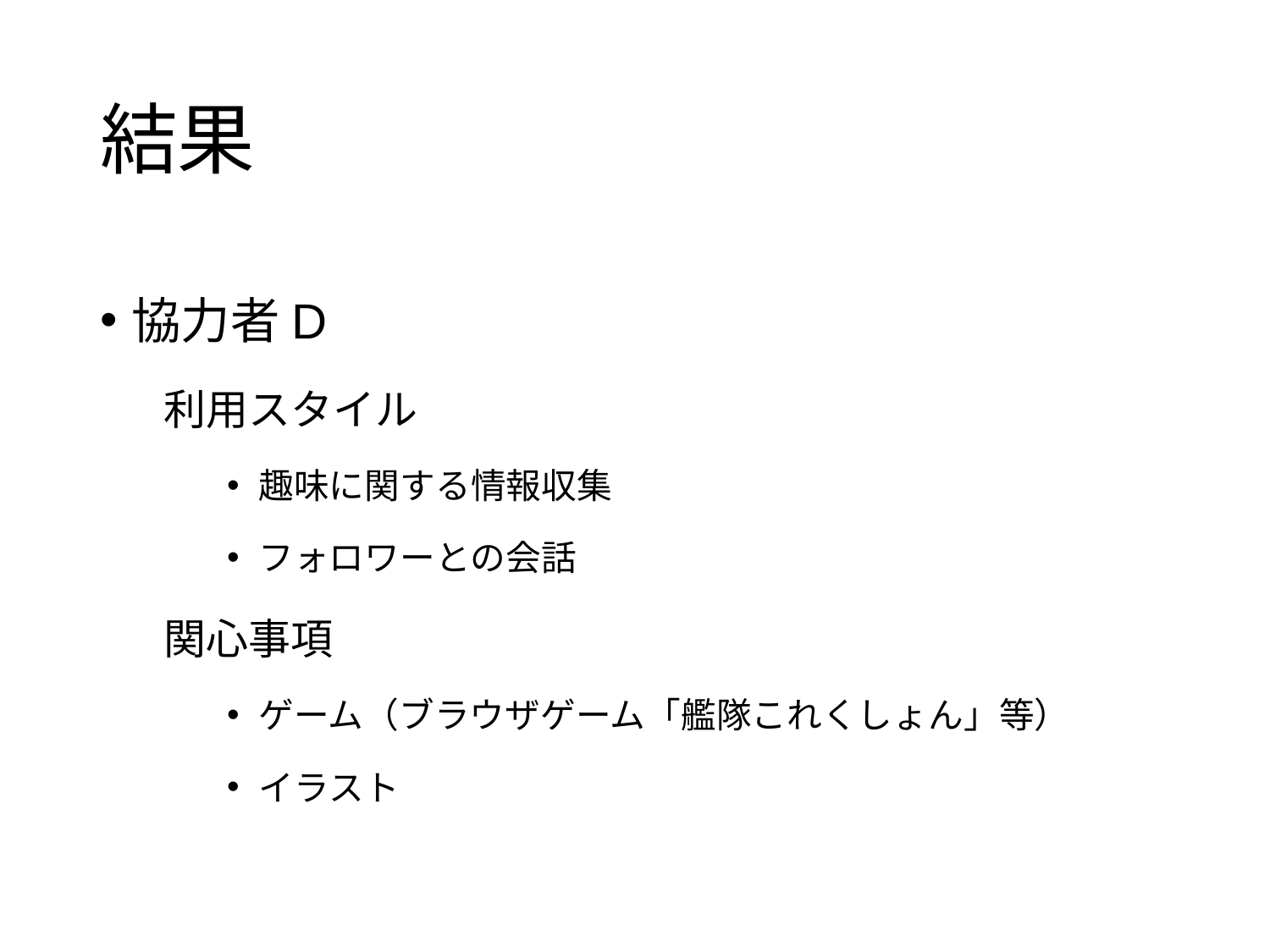

# 結果
協力者D
利用スタイル
趣味に関する情報収集
フォロワーとの会話
関心事項
ゲーム（ブラウザゲーム「艦隊これくしょん」等）
イラスト